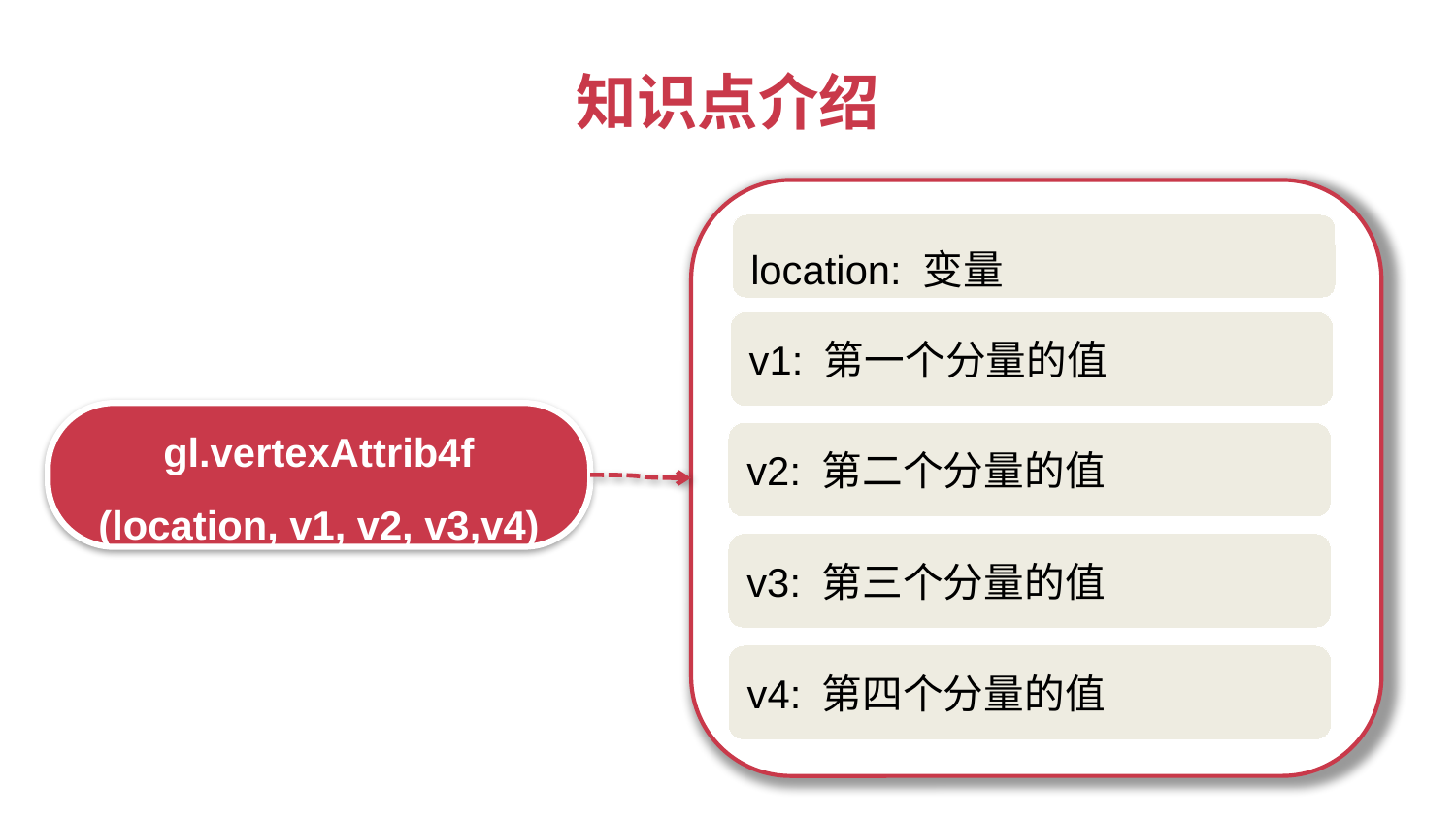

知识点介绍

location: 变量
v1: 第⼀个分量的值
gl.vertexAttrib4f
(location, v1, v2, v3,v4)
v2: 第二个分量的值
v3: 第三个分量的值
v4: 第四个分量的值